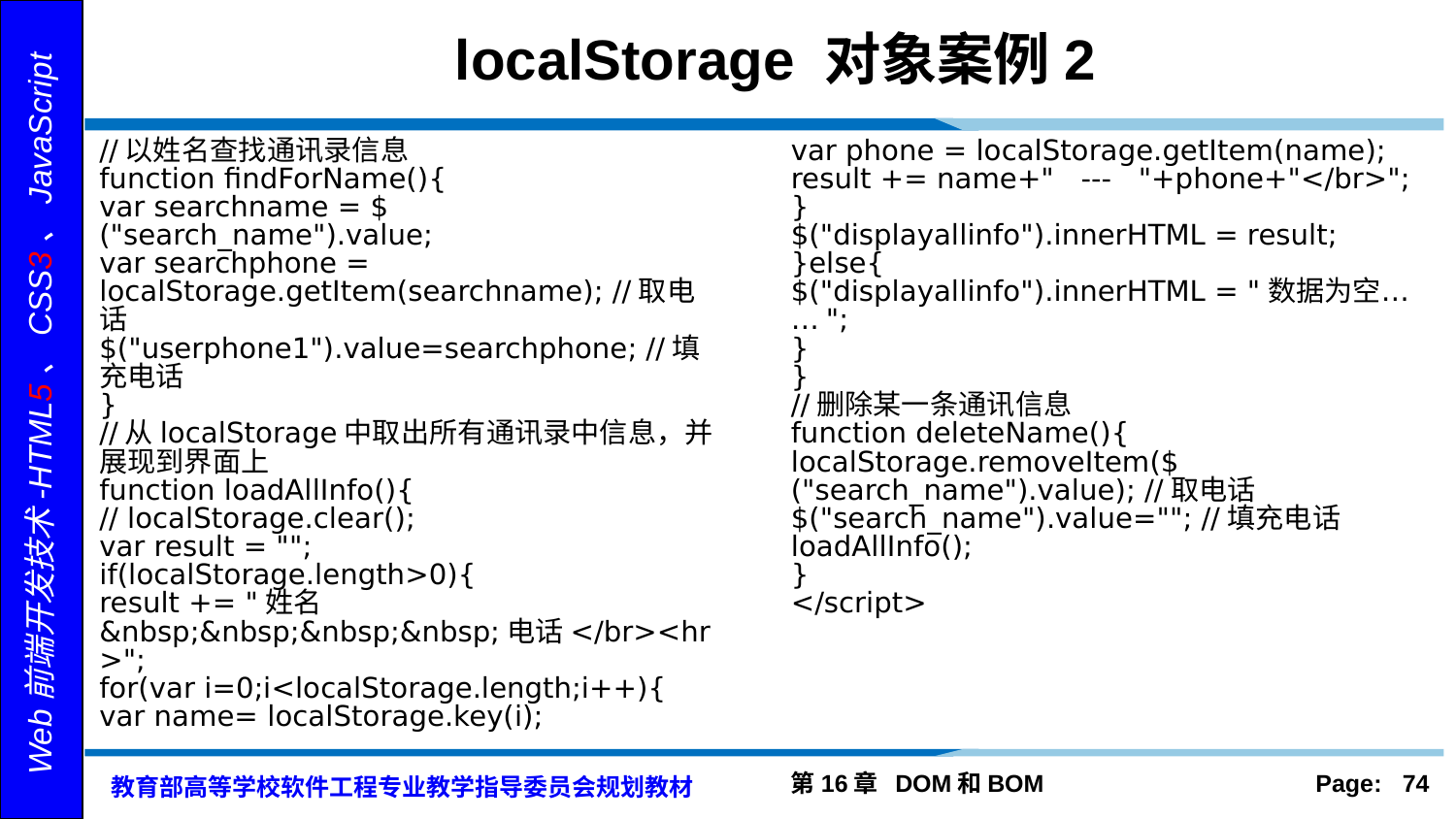

# localStorage 对象案例2
//以姓名查找通讯录信息
function findForName(){
var searchname = $("search_name").value;
var searchphone = localStorage.getItem(searchname); //取电话
$("userphone1").value=searchphone; //填充电话
}
//从localStorage中取出所有通讯录中信息，并展现到界面上
function loadAllInfo(){
// localStorage.clear();
var result = "";
if(localStorage.length>0){
result += "姓名&nbsp;&nbsp;&nbsp;&nbsp;电话</br><hr>";
for(var i=0;i<localStorage.length;i++){
var name= localStorage.key(i);
var phone = localStorage.getItem(name);
result += name+"   ---   "+phone+"</br>";
}
$("displayallinfo").innerHTML = result;
}else{
$("displayallinfo").innerHTML = "数据为空……";
}
}
//删除某一条通讯信息
function deleteName(){
localStorage.removeItem($("search_name").value); //取电话
$("search_name").value=""; //填充电话
loadAllInfo();
}
</script>